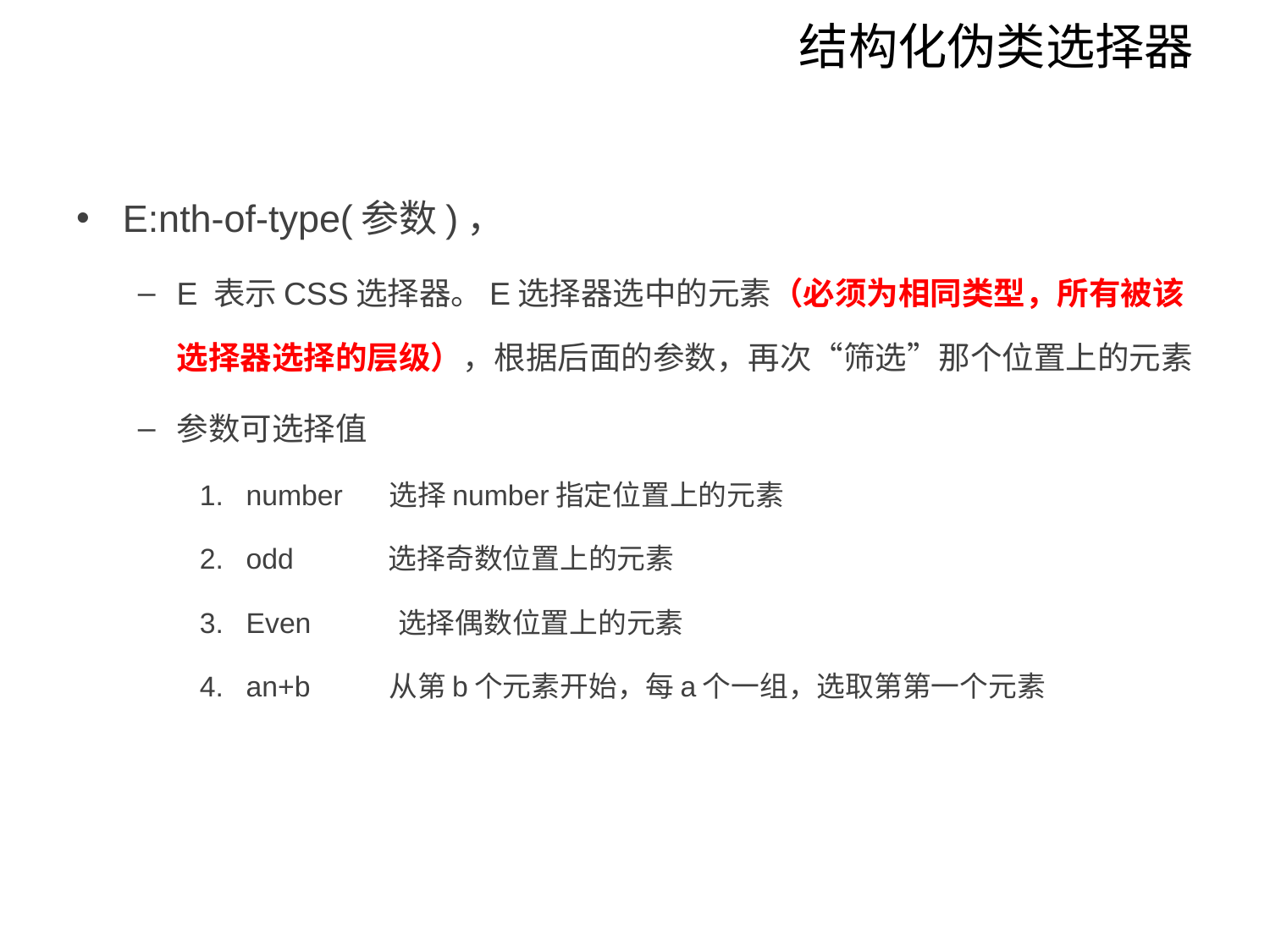

# 结构化伪类选择器
E:nth-of-type(参数)，
E 表示CSS选择器。E选择器选中的元素（必须为相同类型，所有被该选择器选择的层级），根据后面的参数，再次“筛选”那个位置上的元素
参数可选择值
number     选择number指定位置上的元素
odd           选择奇数位置上的元素
Even          选择偶数位置上的元素
an+b         从第b个元素开始，每a个一组，选取第第一个元素